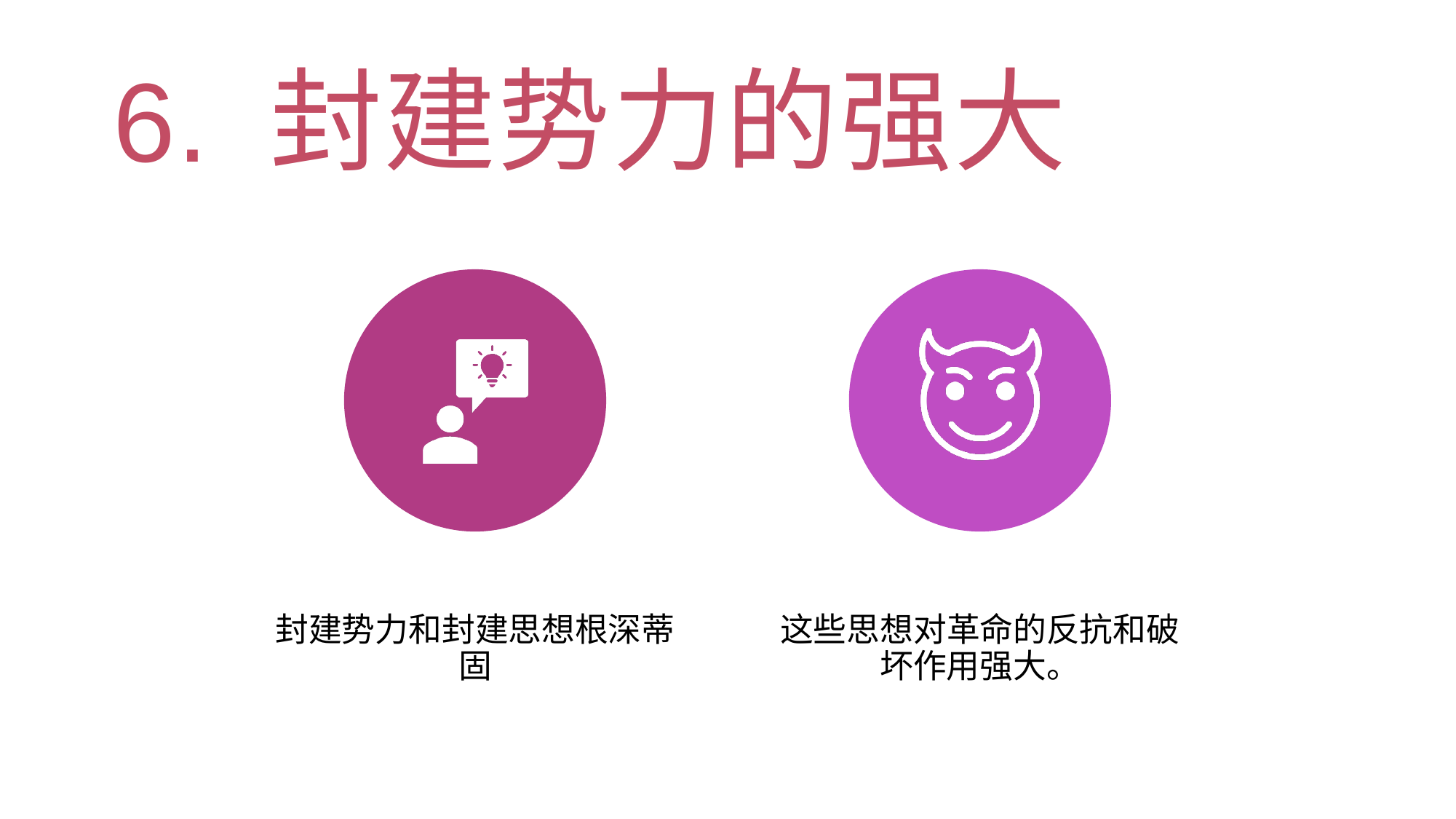

# 6. 封建势力的强大
封建势力和封建思想根深蒂固
这些思想对革命的反抗和破坏作用强大。